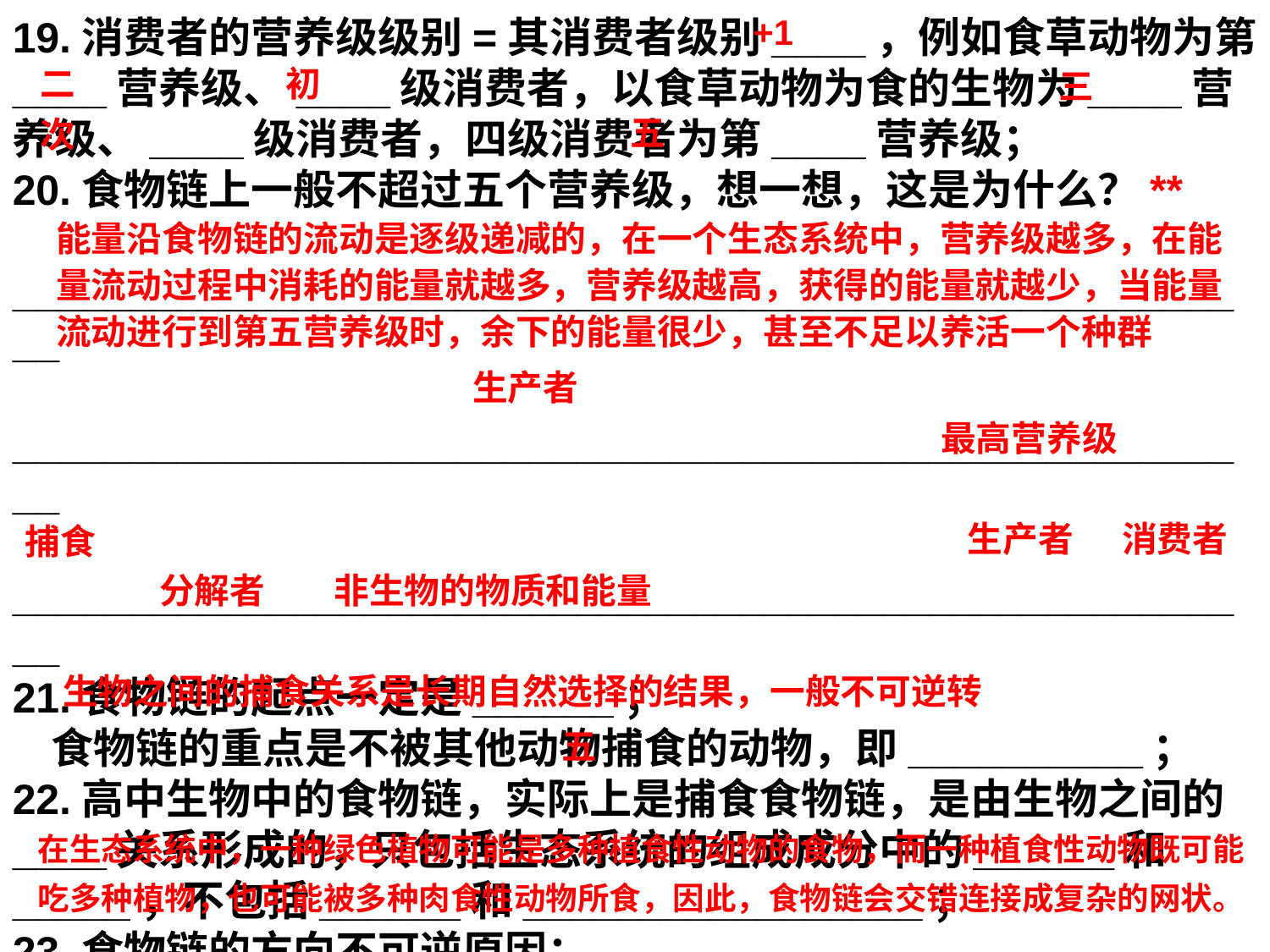

+1
19.消费者的营养级级别=其消费者级别____，例如食草动物为第____营养级、____级消费者，以食草动物为食的生物为____营养级、____级消费者，四级消费者为第____营养级；
20.食物链上一般不超过五个营养级，想一想，这是为什么？**
  ______________________________________________________
  ______________________________________________________
  ______________________________________________________
21.食物链的起点一定是______；
   食物链的重点是不被其他动物捕食的动物，即__________；
22.高中生物中的食物链，实际上是捕食食物链，是由生物之间的____关系形成的，只包括生态系统的组成成分中的______和_____，不包括______和_________________；
23.食物链的方向不可逆原因：
  ______________________________________________________
24.一般来说，食物链不超过___个营养级；
25.为什么会形成食物网？
  ______________________________________________________
  ______________________________________________________
初
二
三
五
次
能量沿食物链的流动是逐级递减的，在一个生态系统中，营养级越多，在能量流动过程中消耗的能量就越多，营养级越高，获得的能量就越少，当能量流动进行到第五营养级时，余下的能量很少，甚至不足以养活一个种群
生产者
最高营养级
生产者
消费者
捕食
分解者
非生物的物质和能量
生物之间的捕食关系是长期自然选择的结果，一般不可逆转
五
在生态系统中，一种绿色植物可能是多种植食性动物的食物，而一种植食性动物既可能吃多种植物，也可能被多种肉食性动物所食，因此，食物链会交错连接成复杂的网状。